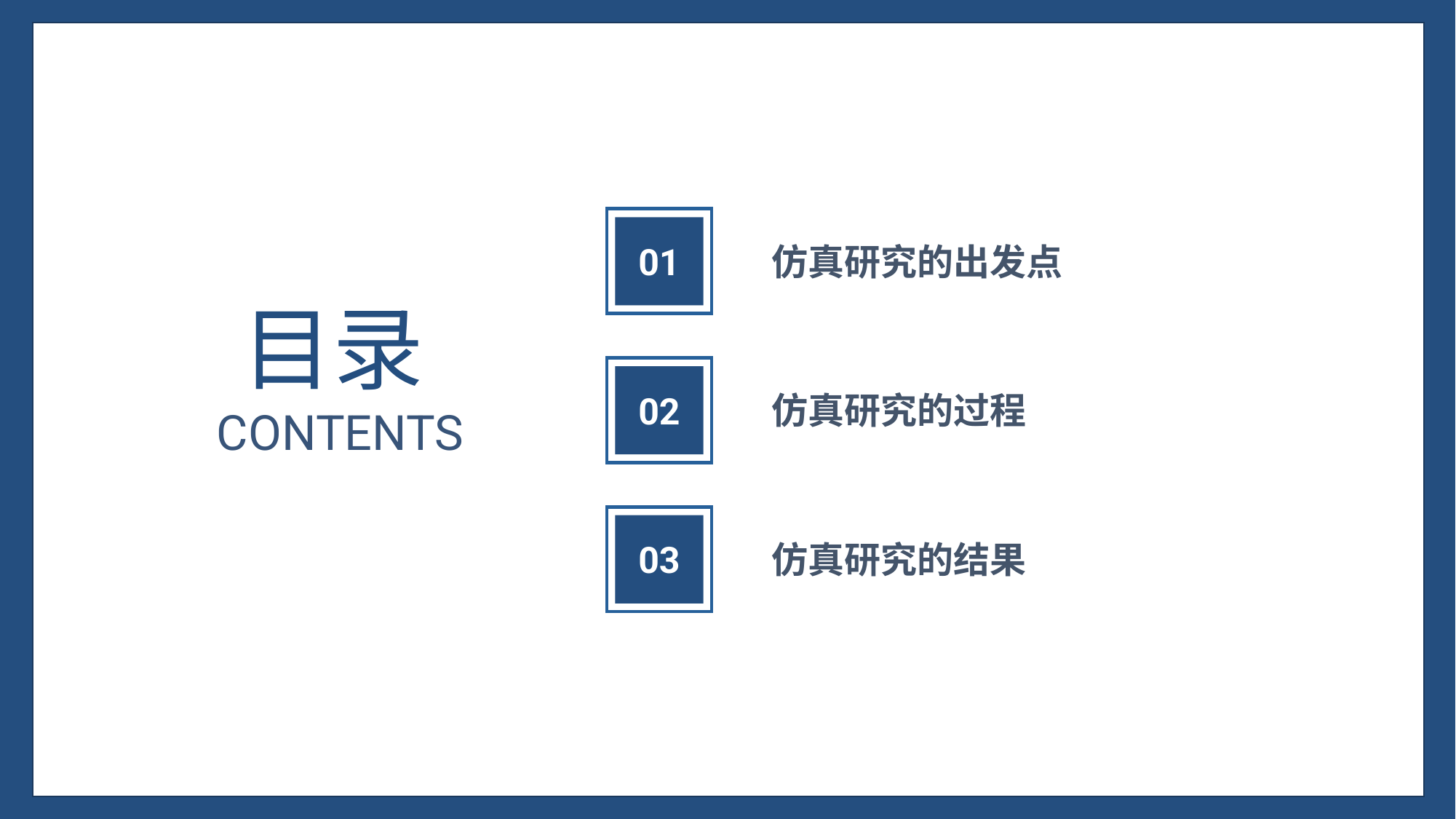

01
仿真研究的出发点
目录

02
仿真研究的过程
CONTENTS

03
仿真研究的结果